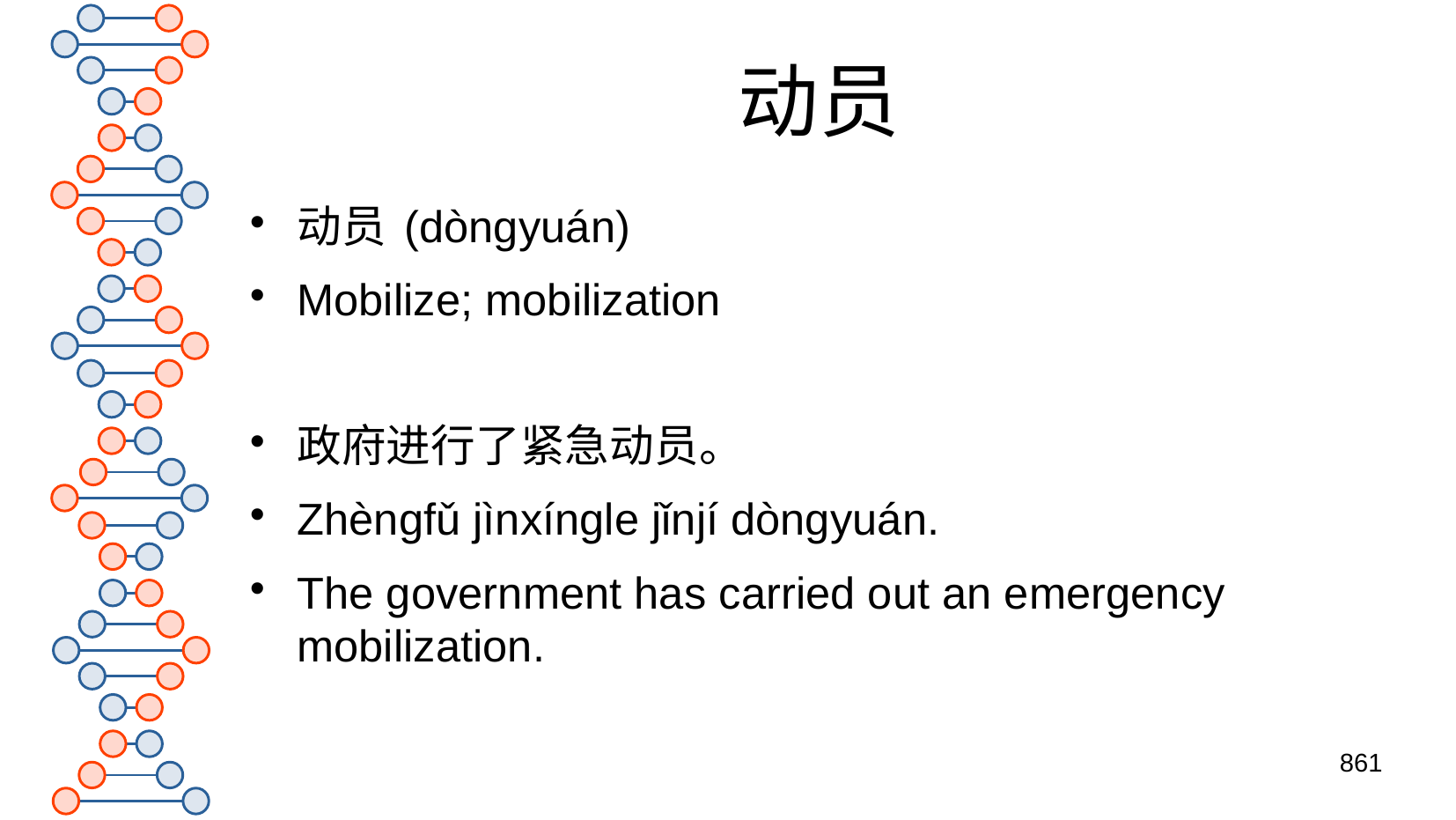

# 动员
动员 (dòngyuán)
Mobilize; mobilization

政府进行了紧急动员。
Zhèngfǔ jìnxíngle jǐnjí dòngyuán.
The government has carried out an emergency mobilization.

861